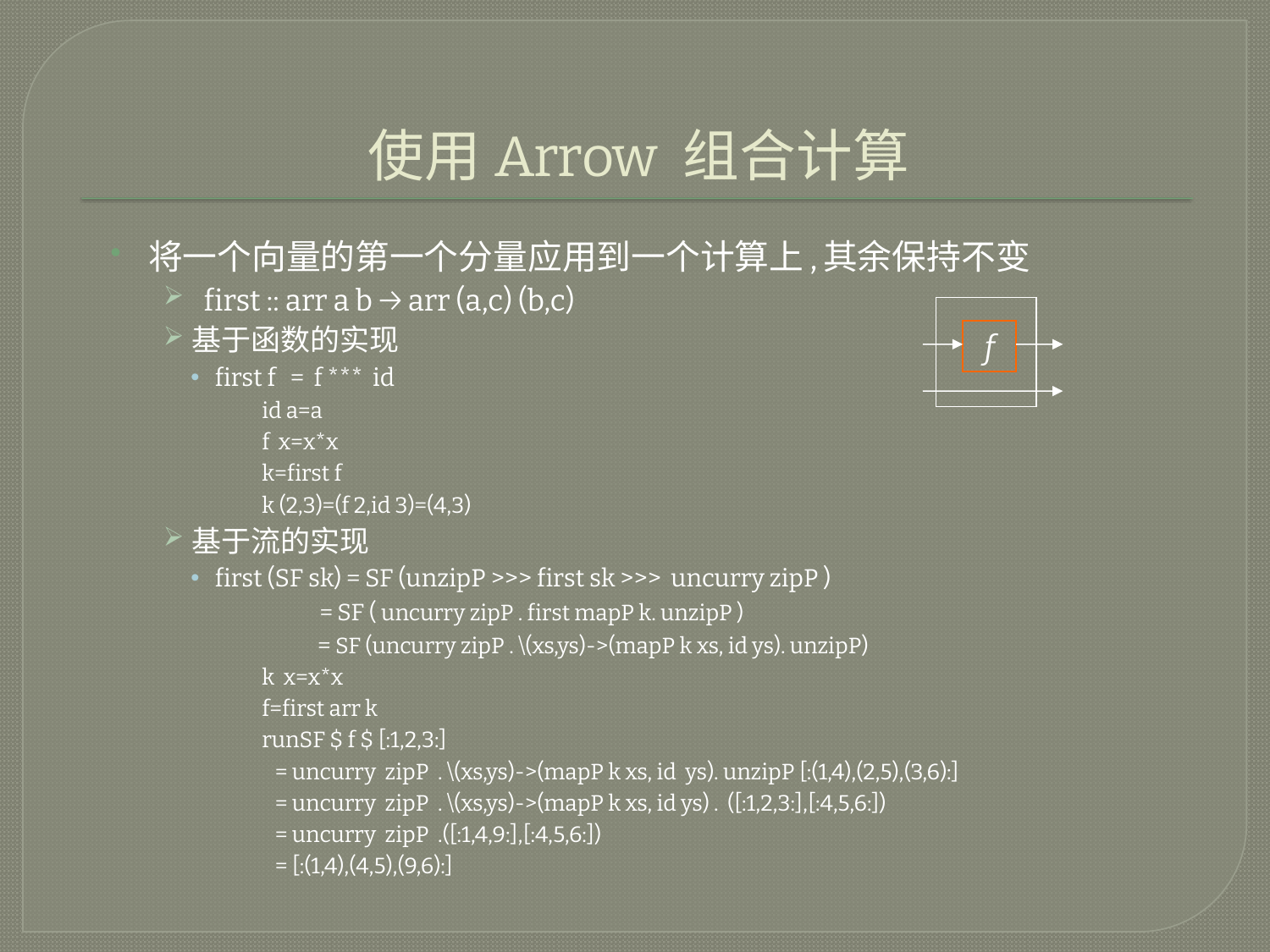

# 使用Arrow 组合计算
将一个向量的第一个分量应用到一个计算上,其余保持不变
  first :: arr a b → arr (a,c) (b,c)
基于函数的实现
first f   =  f ***  id
id a=a
f  x=x*x
k=first f
k (2,3)=(f 2,id 3)=(4,3)
基于流的实现
first (SF sk) = SF (unzipP >>> first sk >>>  uncurry zipP )
             = SF ( uncurry zipP . first mapP k. unzipP )
            = SF (uncurry zipP . \(xs,ys)->(mapP k xs, id ys). unzipP)
k  x=x*x
f=first arr k
runSF $ f $ [:1,2,3:]
   = uncurry  zipP  . \(xs,ys)->(mapP k xs, id  ys). unzipP [:(1,4),(2,5),(3,6):]
   = uncurry  zipP  . \(xs,ys)->(mapP k xs, id ys) .  ([:1,2,3:],[:4,5,6:])
   = uncurry  zipP  .([:1,4,9:],[:4,5,6:])
   = [:(1,4),(4,5),(9,6):]

f